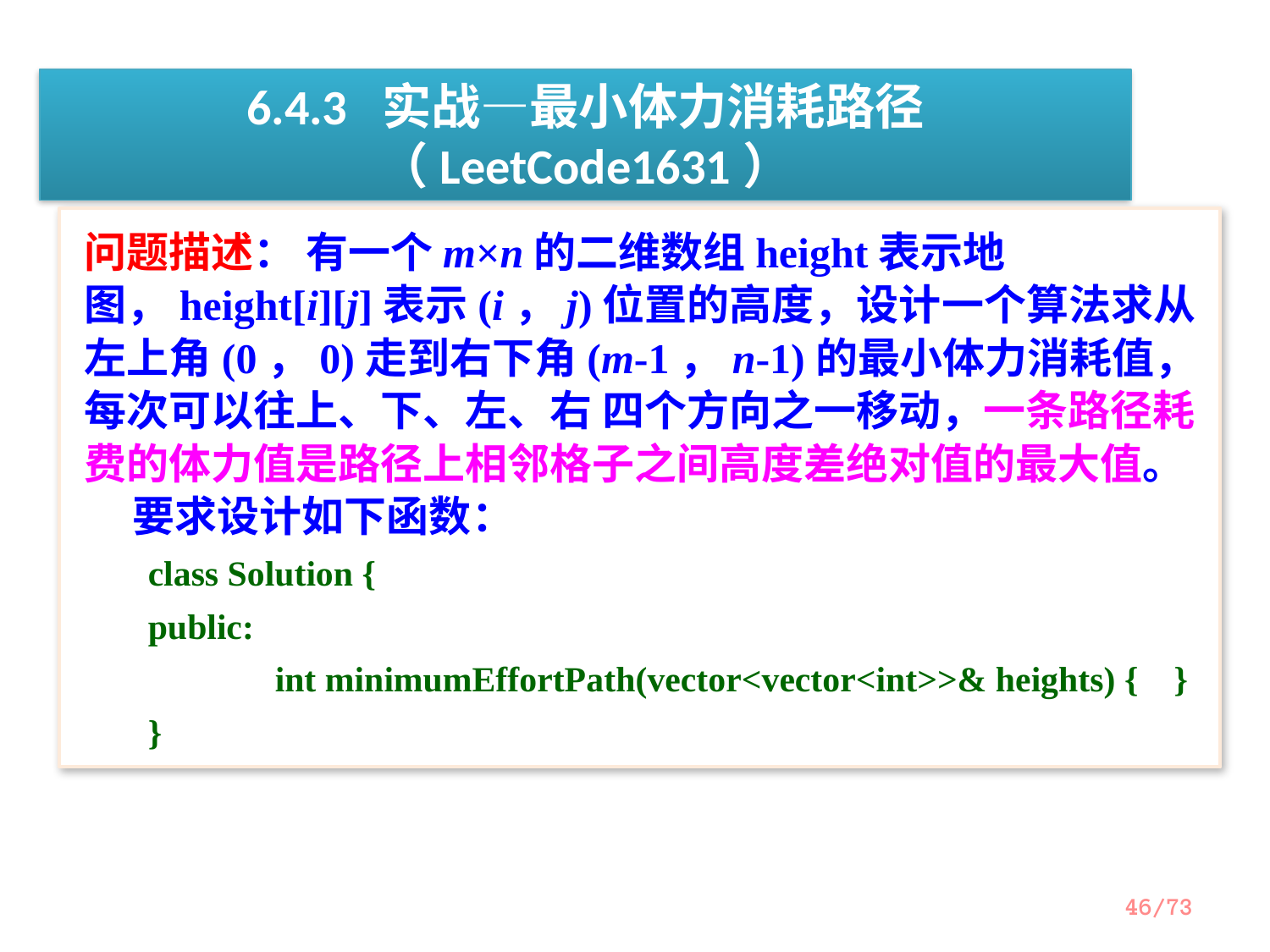

6.4.3  实战—最小体力消耗路径（LeetCode1631）
问题描述： 有一个m×n的二维数组height表示地图，height[i][j]表示(i，j)位置的高度，设计一个算法求从左上角(0，0)走到右下角(m-1，n-1)的最小体力消耗值，每次可以往上、下、左、右 四个方向之一移动，一条路径耗费的体力值是路径上相邻格子之间高度差绝对值的最大值。
    要求设计如下函数：
class Solution {
public:
	int minimumEffortPath(vector<vector<int>>& heights) {    }
}
46/73